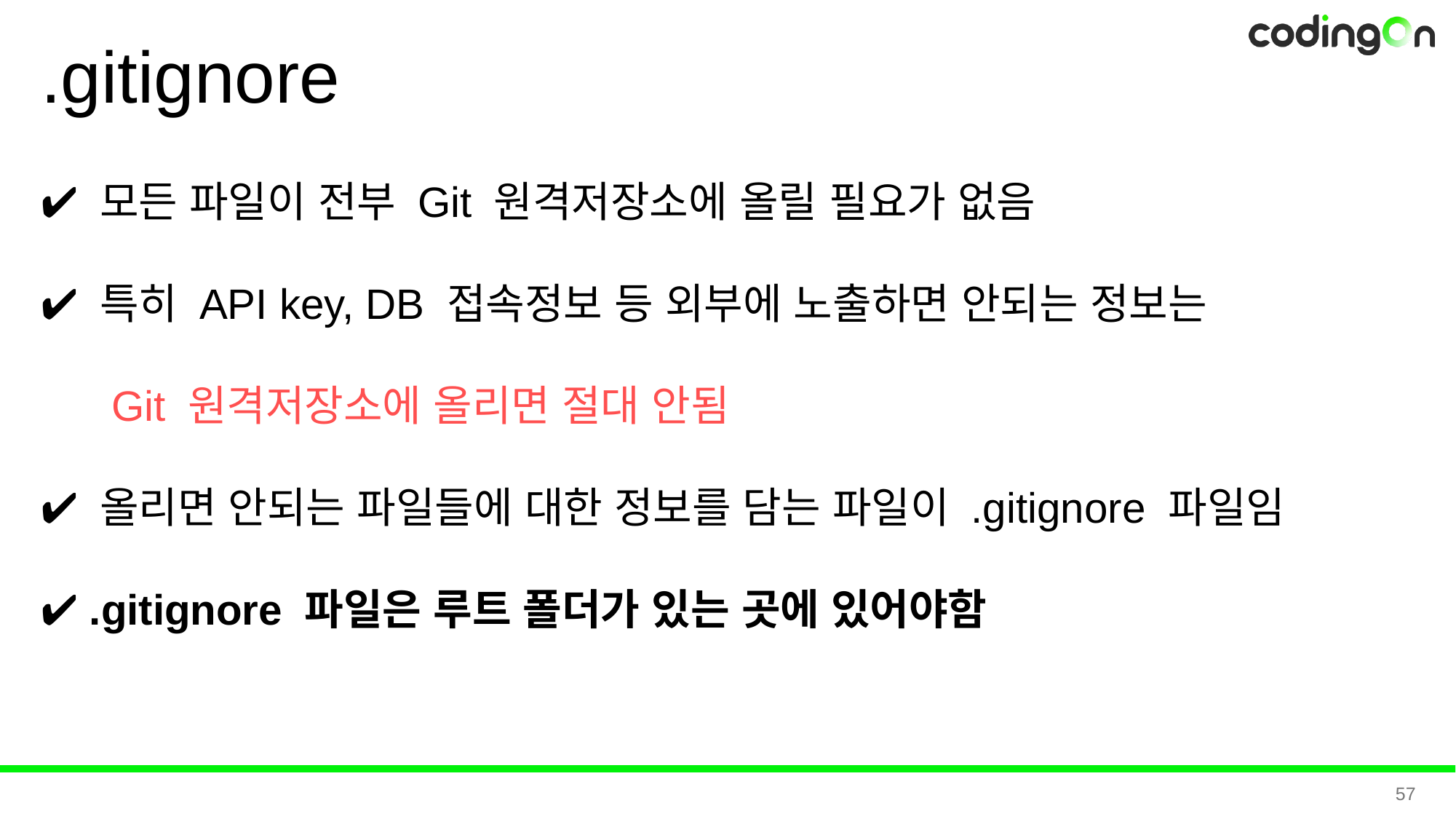

# .gitignore
✔️ 모든 파일이 전부 Git 원격저장소에 올릴 필요가 없음
✔️ 특히 API key, DB 접속정보 등 외부에 노출하면 안되는 정보는
      Git 원격저장소에 올리면 절대 안됨
✔️ 올리면 안되는 파일들에 대한 정보를 담는 파일이 .gitignore 파일임
✔️ .gitignore 파일은 루트 폴더가 있는 곳에 있어야함

57